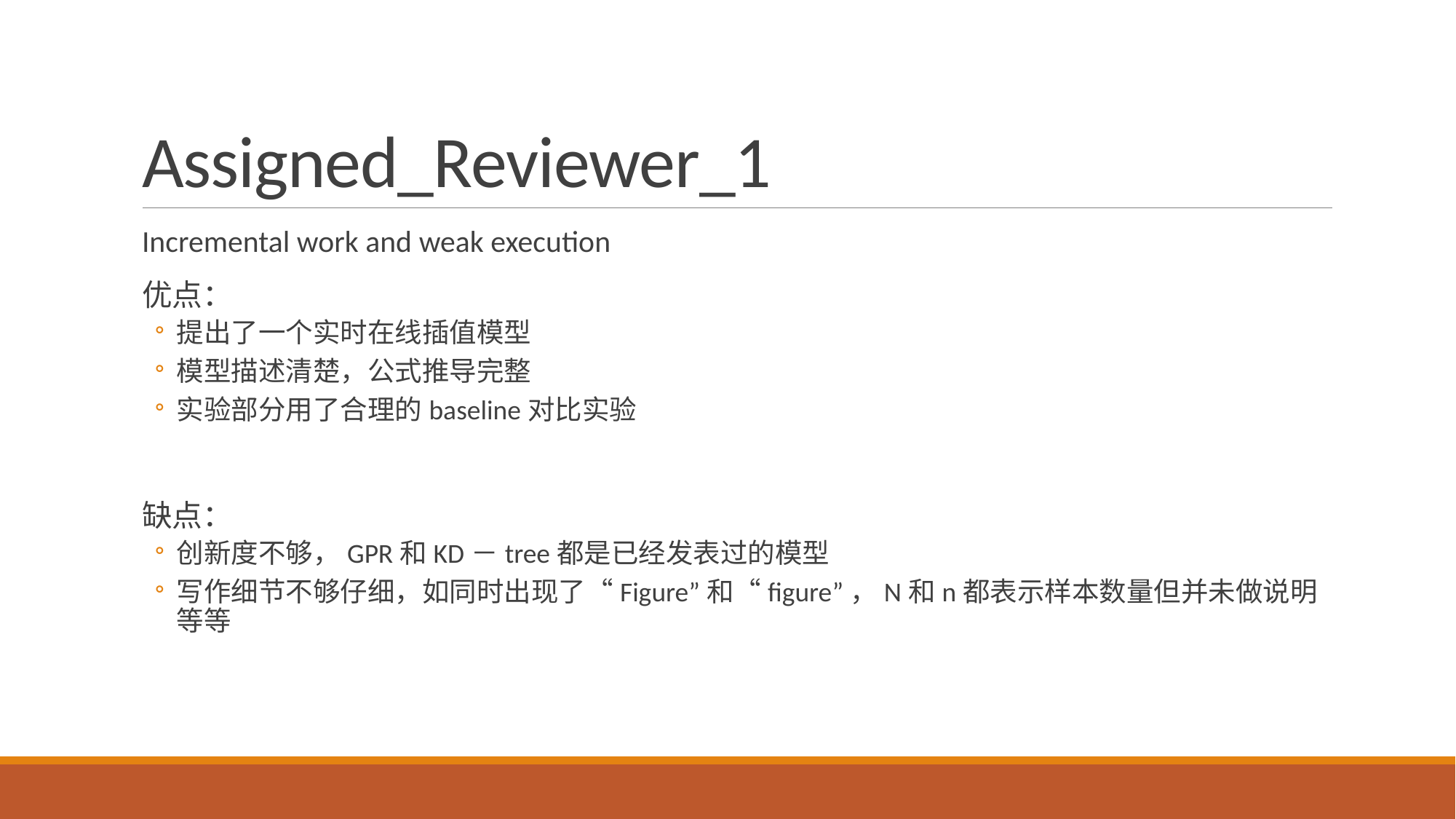

# Assigned_Reviewer_1
Incremental work and weak execution
优点：
提出了一个实时在线插值模型
模型描述清楚，公式推导完整
实验部分用了合理的baseline对比实验

缺点：
创新度不够，GPR和KD－tree都是已经发表过的模型
写作细节不够仔细，如同时出现了“Figure”和“figure”，N和n都表示样本数量但并未做说明等等